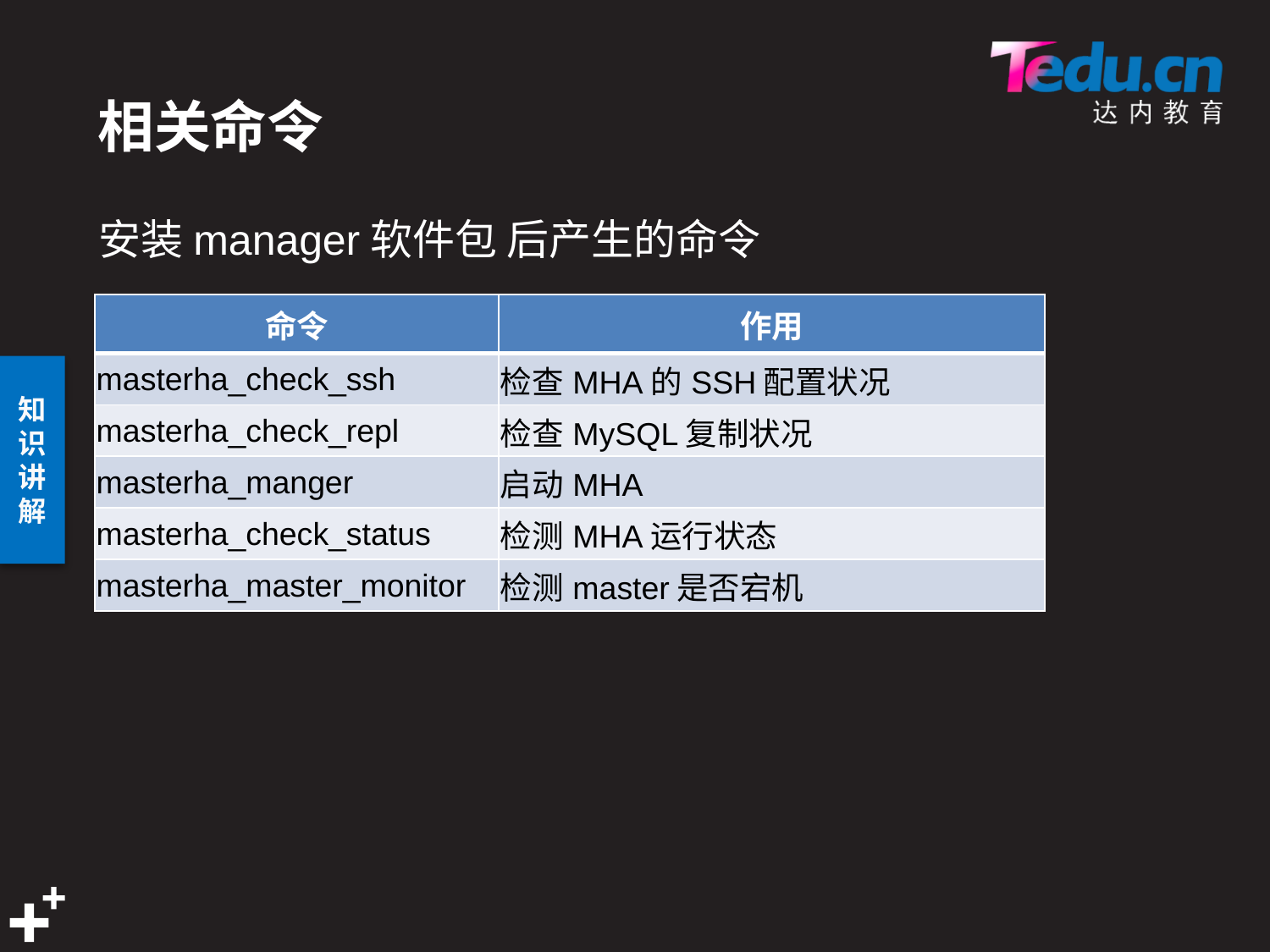

# 相关命令
安装manager软件包 后产生的命令
| 命令 | 作用 |
| --- | --- |
| masterha\_check\_ssh | 检查MHA的SSH配置状况 |
| masterha\_check\_repl | 检查MySQL复制状况 |
| masterha\_manger | 启动MHA |
| masterha\_check\_status | 检测MHA运行状态 |
| masterha\_master\_monitor | 检测master是否宕机 |